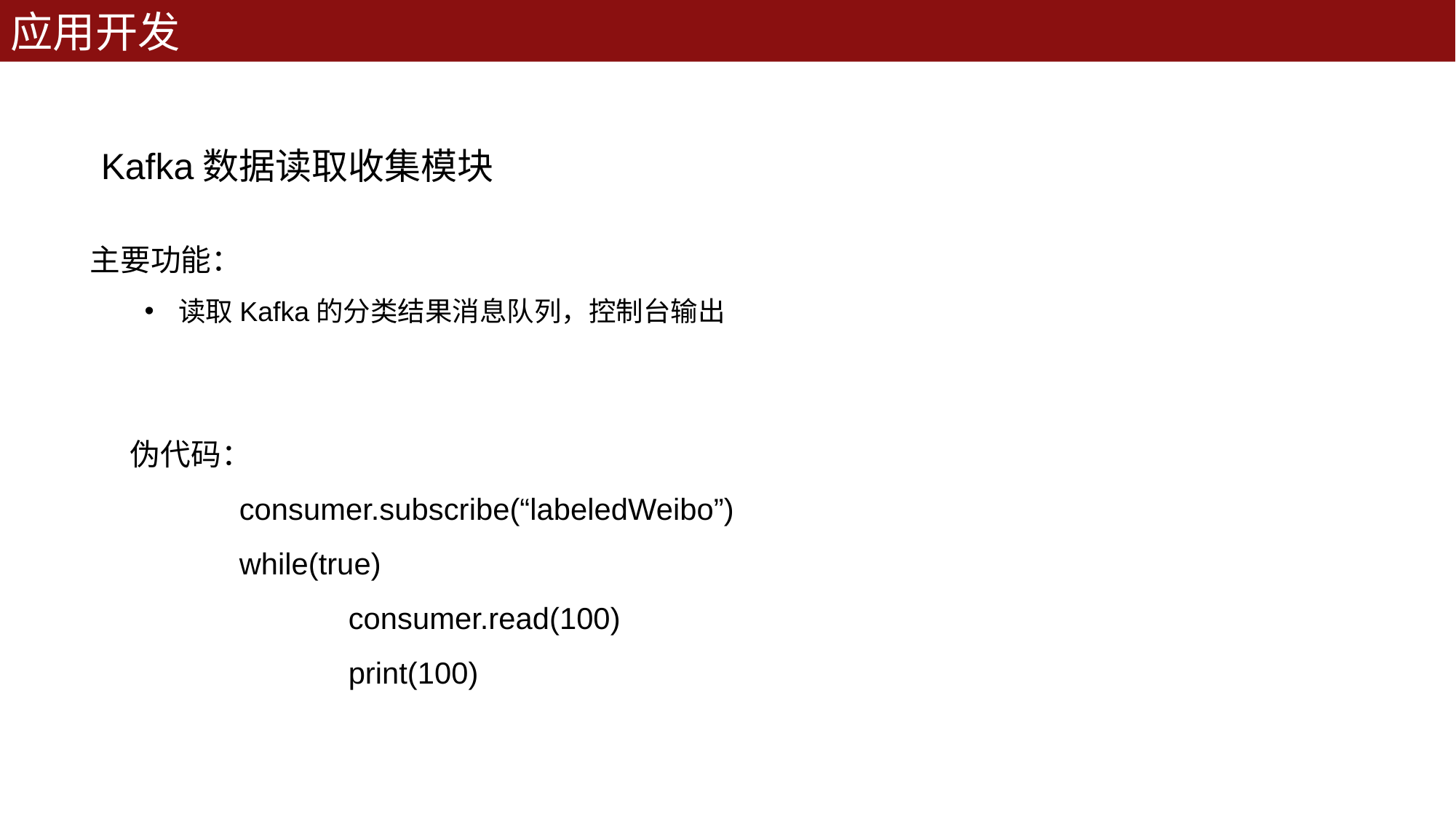

应用开发
Kafka数据读取收集模块
主要功能：
读取Kafka的分类结果消息队列，控制台输出
伪代码：
	consumer.subscribe(“labeledWeibo”)
	while(true)
		consumer.read(100)
		print(100)